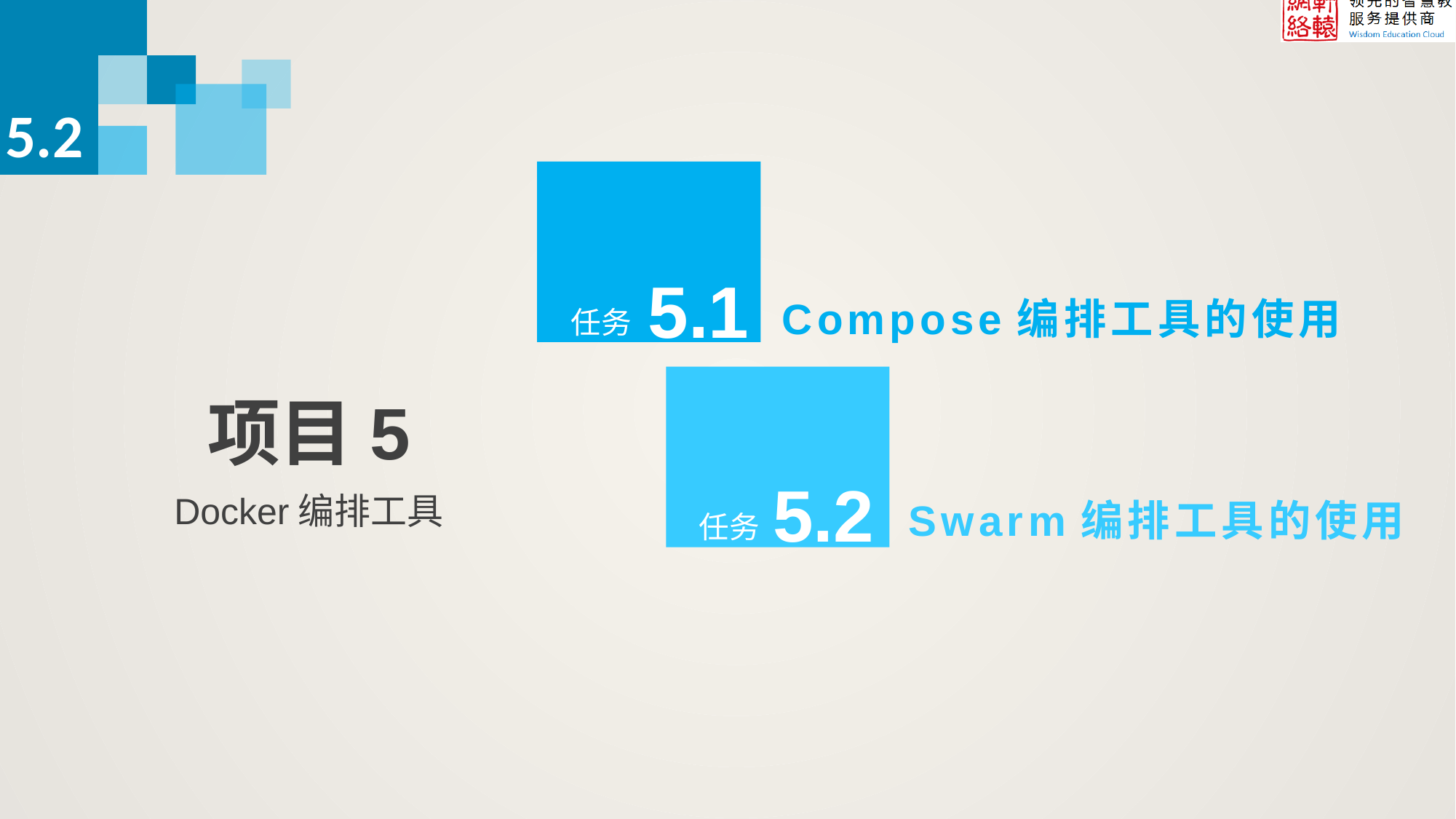

5.2

5.1
Compose编排工具的使用
任务

5.2
Swarm编排工具的使用
任务
项目5
Docker编排工具